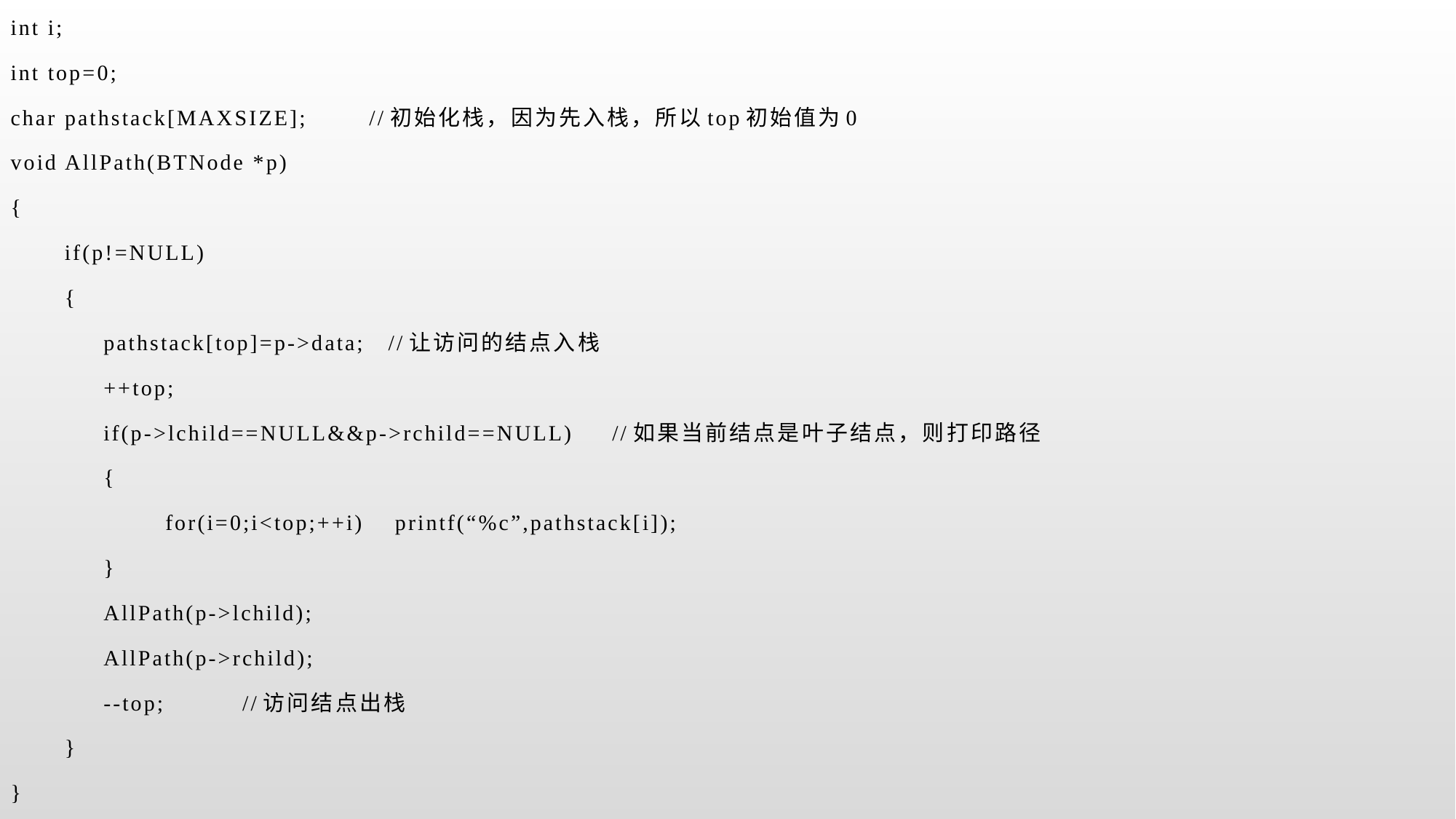

int i;
int top=0;
char pathstack[MAXSIZE];        //初始化栈，因为先入栈，所以top初始值为0
void AllPath(BTNode *p)
{
       if(p!=NULL)
       {
            pathstack[top]=p->data;   //让访问的结点入栈
            ++top;
            if(p->lchild==NULL&&p->rchild==NULL)     //如果当前结点是叶子结点，则打印路径
            {
                    for(i=0;i<top;++i)    printf(“%c”,pathstack[i]);
            }
            AllPath(p->lchild);
            AllPath(p->rchild);
            --top;          //访问结点出栈
       }
}